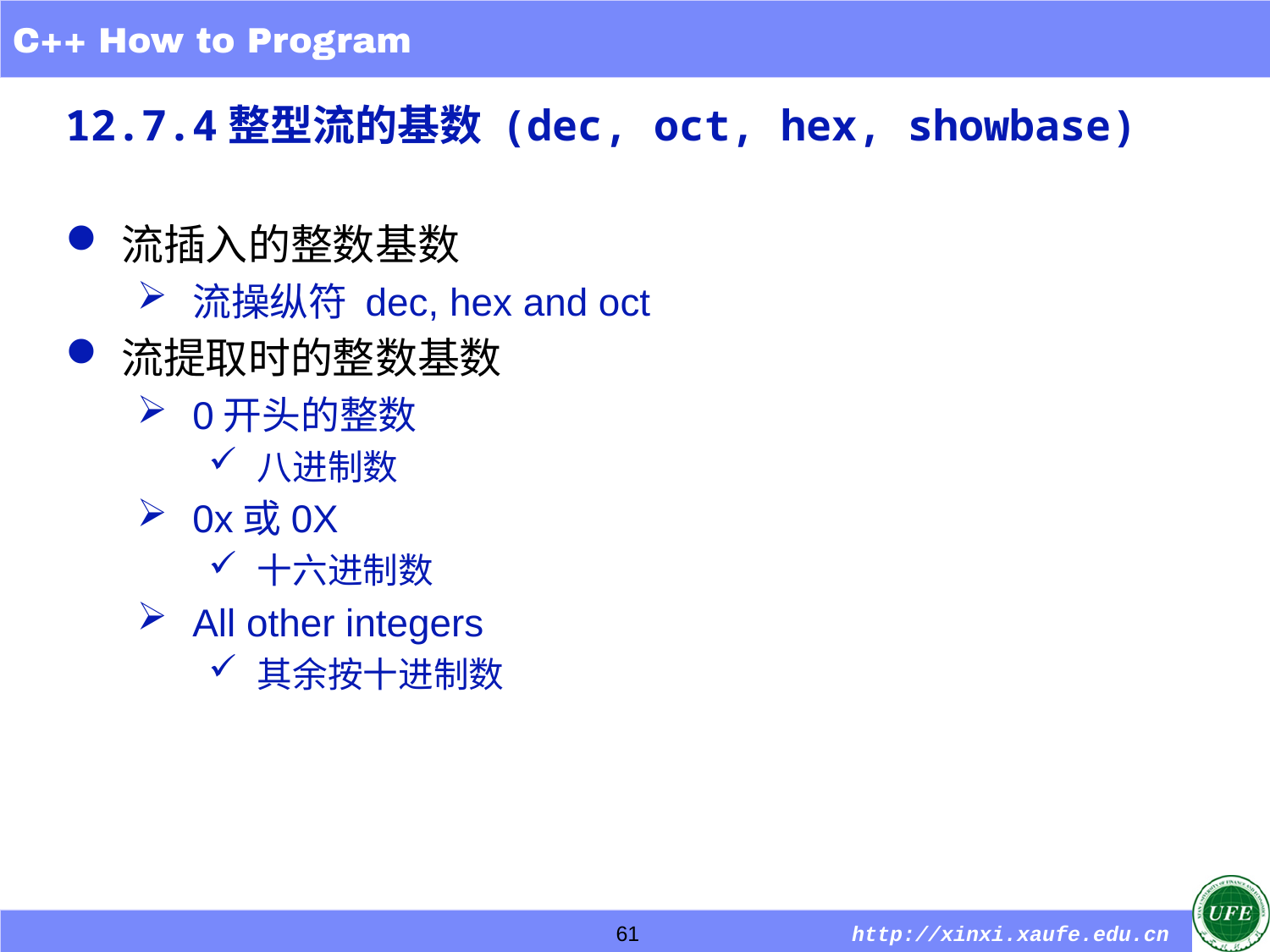

# 12.7.4整型流的基数 (dec, oct, hex, showbase)
流插入的整数基数
流操纵符 dec, hex and oct
流提取时的整数基数
0开头的整数
八进制数
0x或0X
十六进制数
All other integers
其余按十进制数

61